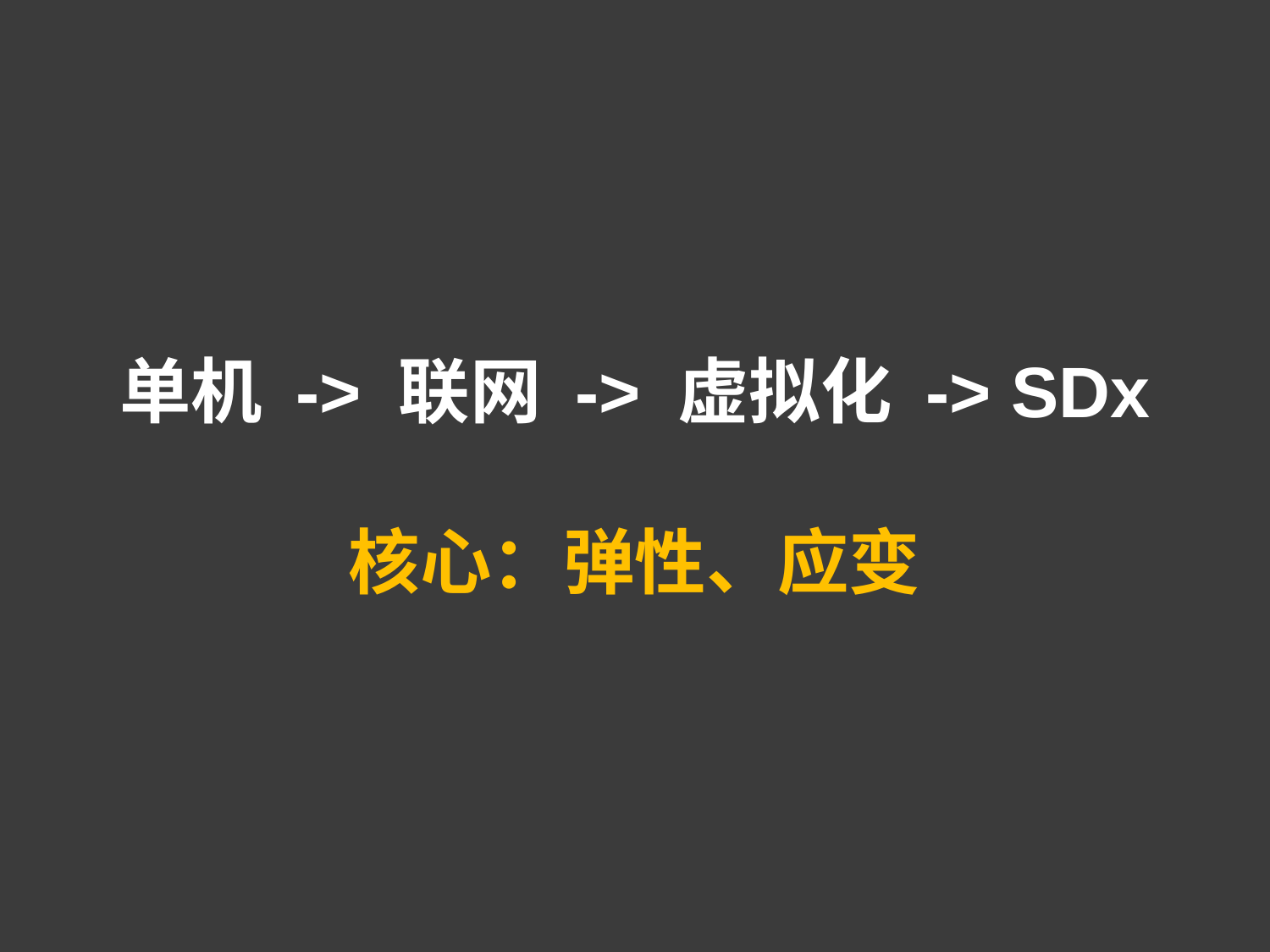

单机 -> 联网 -> 虚拟化 -> SDx

核心：弹性、应变